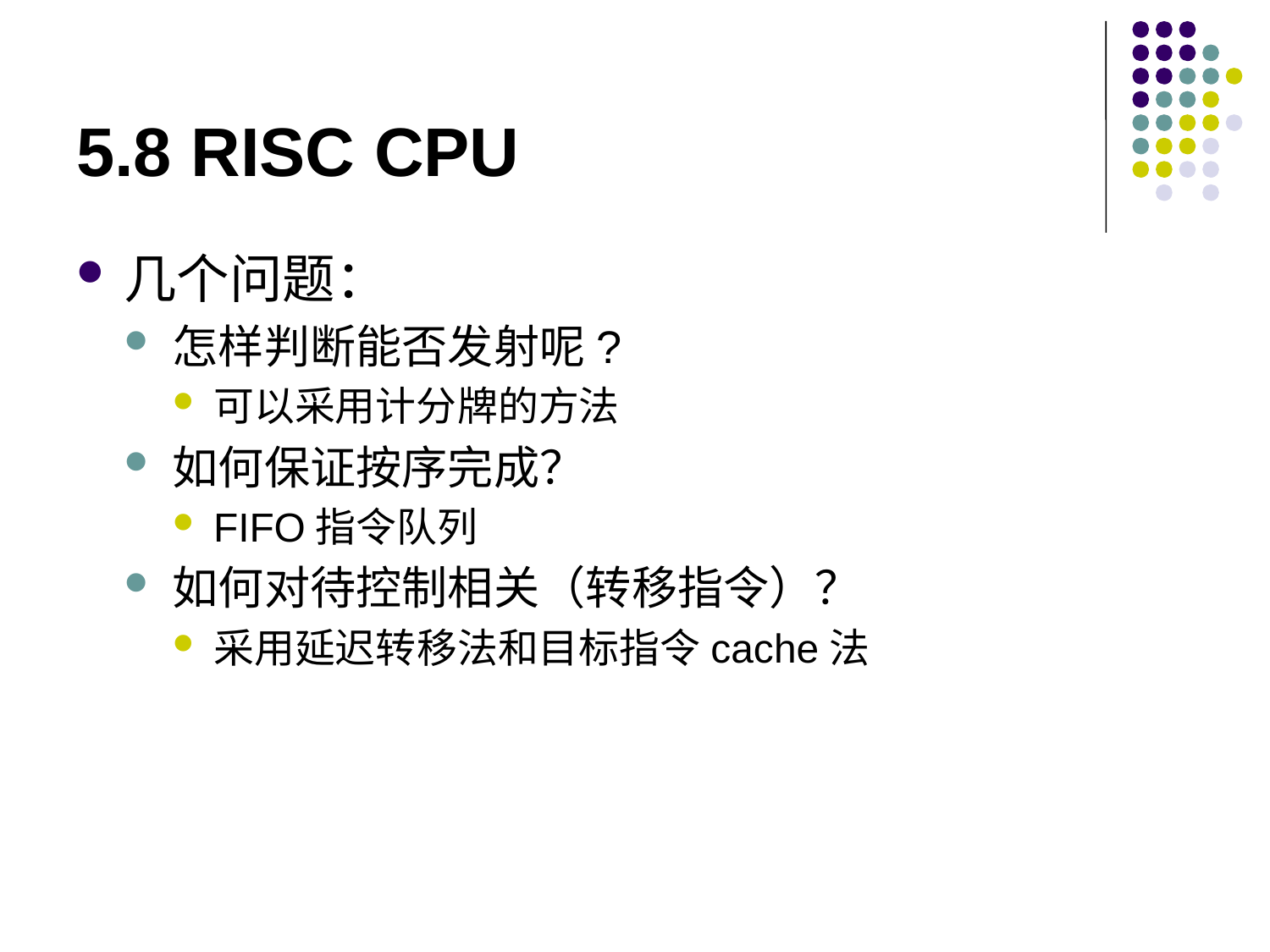

# 5.8 RISC CPU
几个问题：
怎样判断能否发射呢?
可以采用计分牌的方法
如何保证按序完成？
FIFO指令队列
如何对待控制相关（转移指令）？
采用延迟转移法和目标指令cache法
31